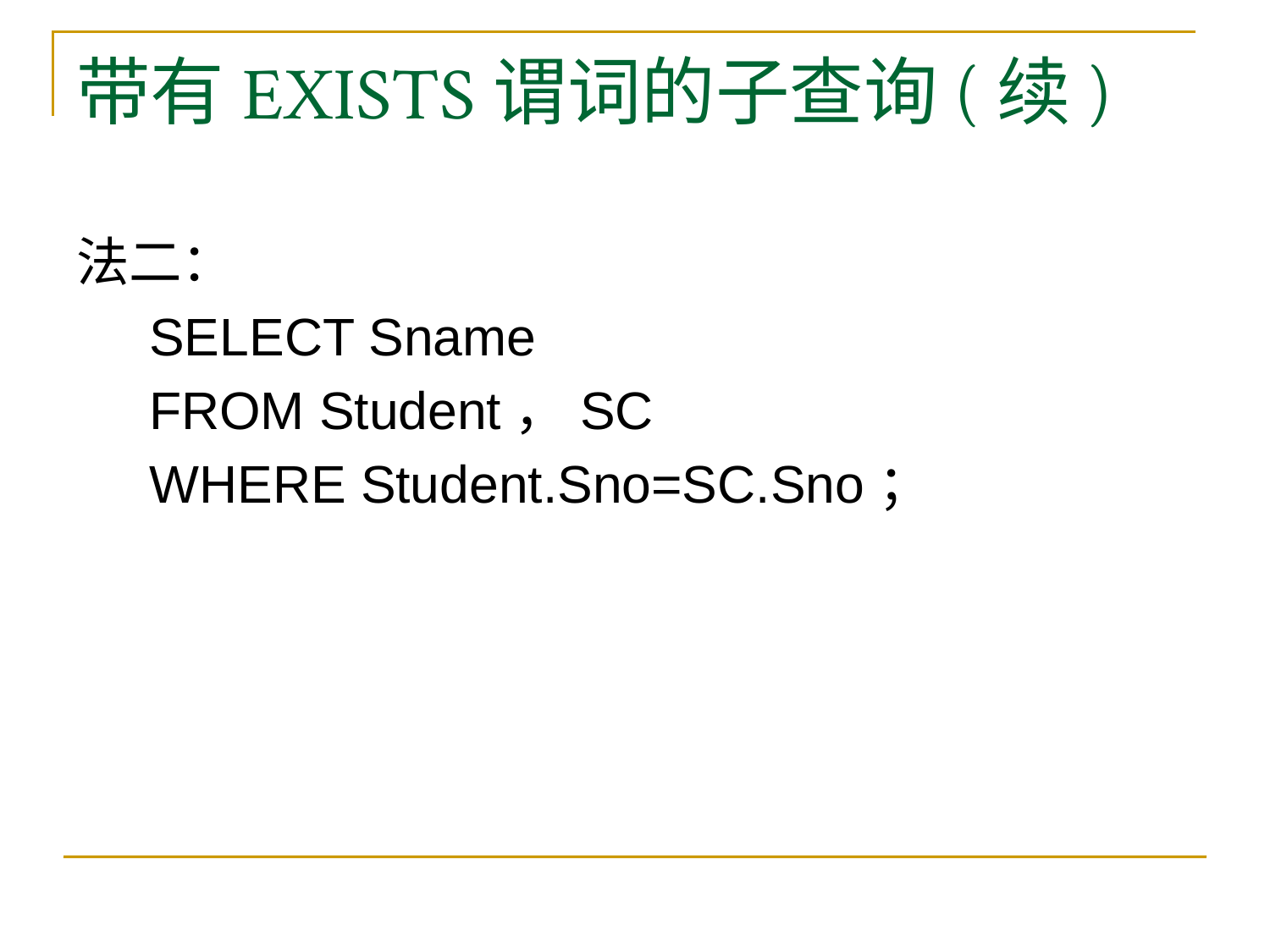

# 带有EXISTS谓词的子查询(续)
法二：
     SELECT Sname
     FROM Student，SC
     WHERE Student.Sno=SC.Sno；